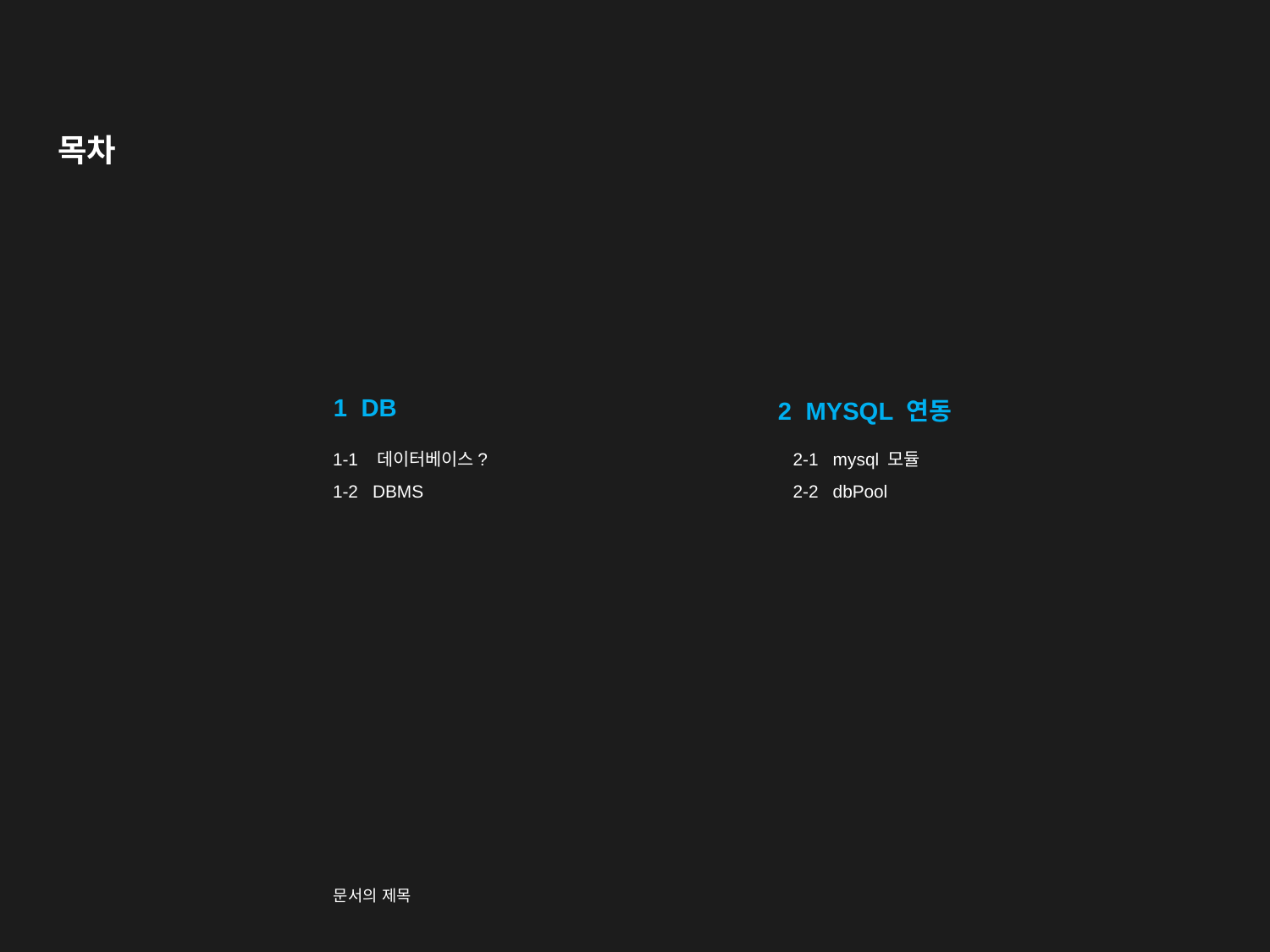

# 목차
1  DB
2  MYSQL 연동
1-1   데이터베이스?
1-2   DBMS
2-1   mysql 모듈
2-2   dbPool
문서의 제목